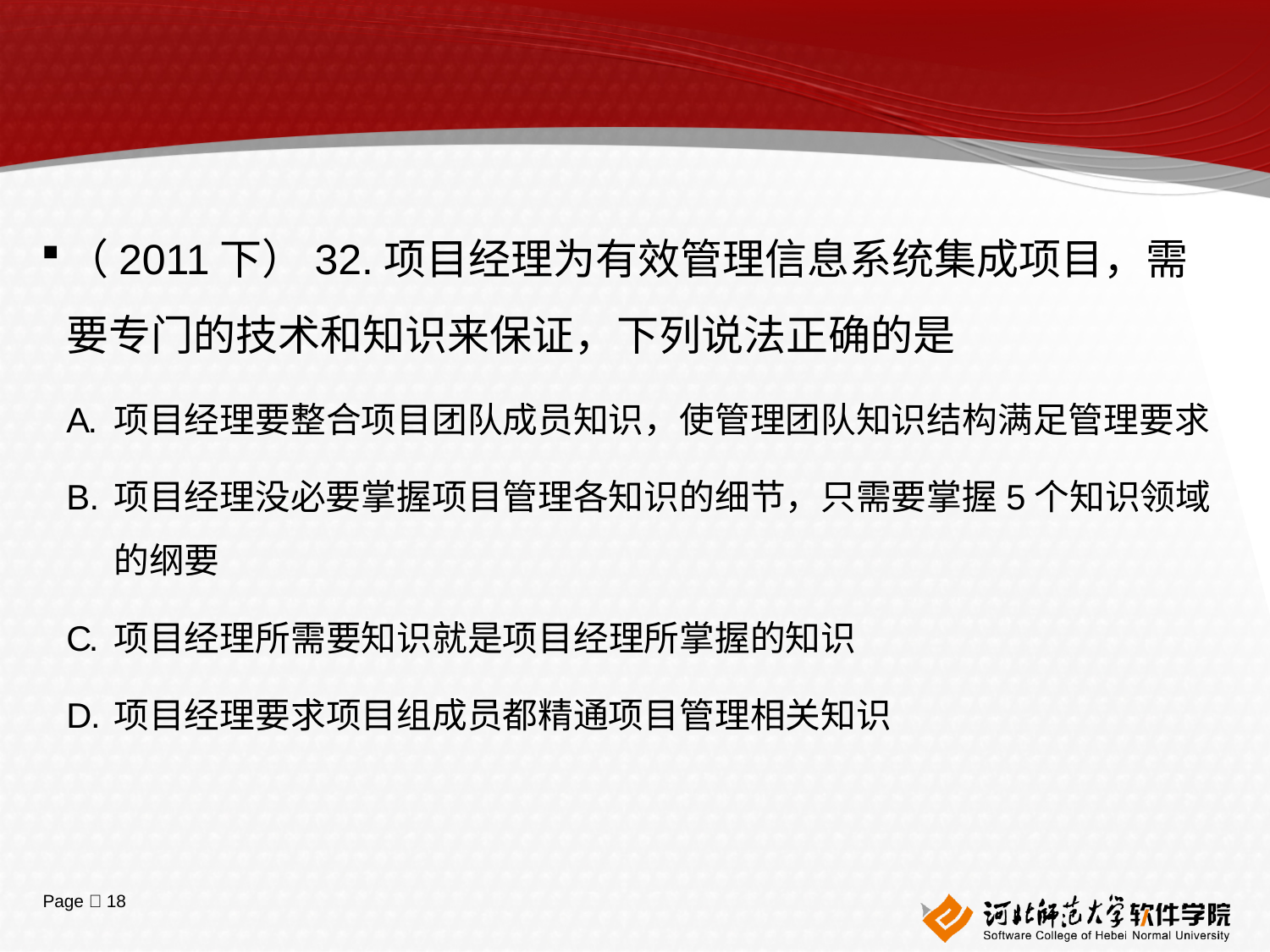

#
（2011下）32.项目经理为有效管理信息系统集成项目，需要专门的技术和知识来保证，下列说法正确的是
项目经理要整合项目团队成员知识，使管理团队知识结构满足管理要求
项目经理没必要掌握项目管理各知识的细节，只需要掌握5个知识领域的纲要
项目经理所需要知识就是项目经理所掌握的知识
项目经理要求项目组成员都精通项目管理相关知识